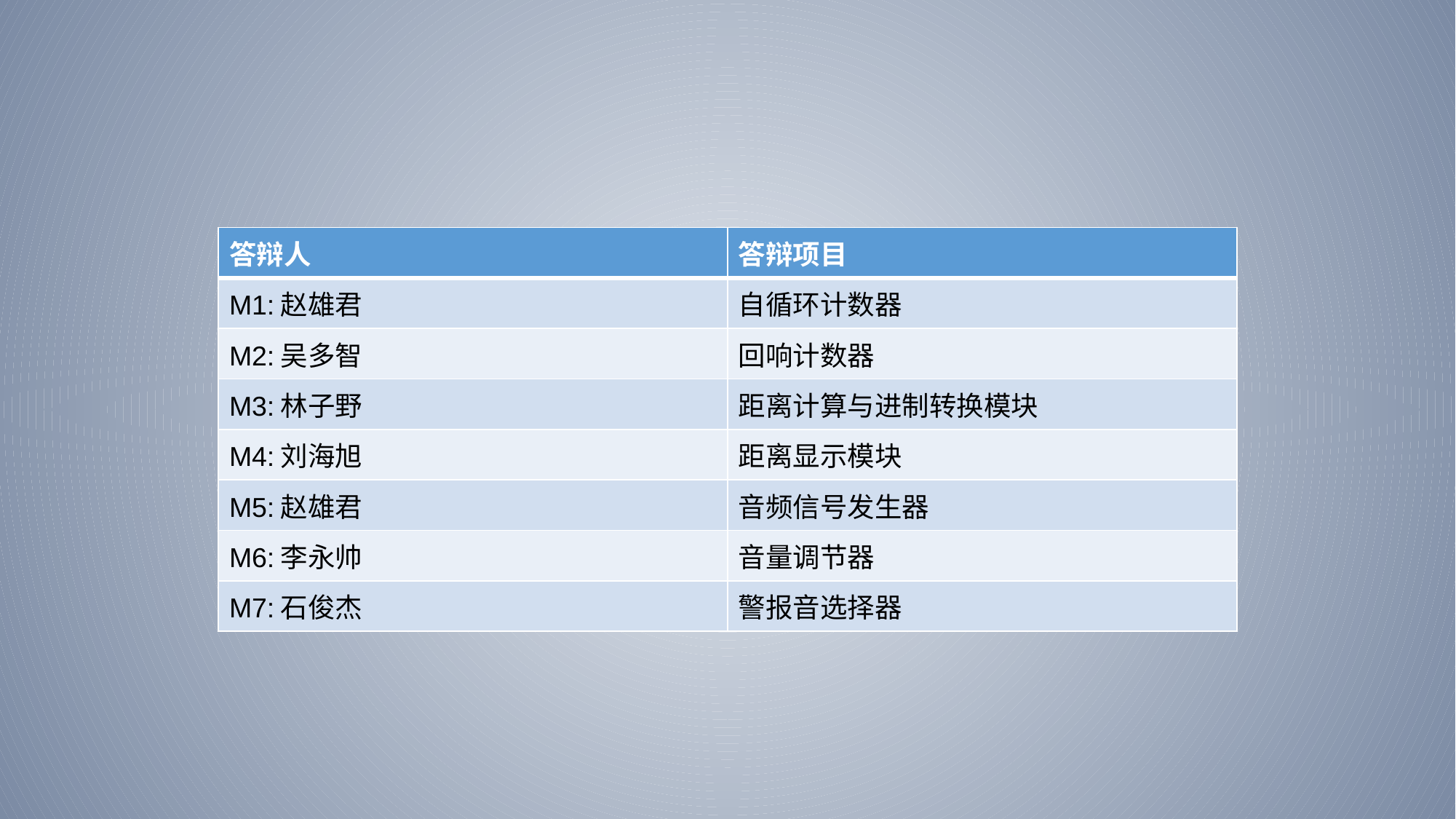

| 答辩人 | 答辩项目 |
| --- | --- |
| M1:赵雄君 | 自循环计数器 |
| M2:吴多智 | 回响计数器 |
| M3:林子野 | 距离计算与进制转换模块 |
| M4:刘海旭 | 距离显示模块 |
| M5:赵雄君 | 音频信号发生器 |
| M6:李永帅 | 音量调节器 |
| M7:石俊杰 | 警报音选择器 |